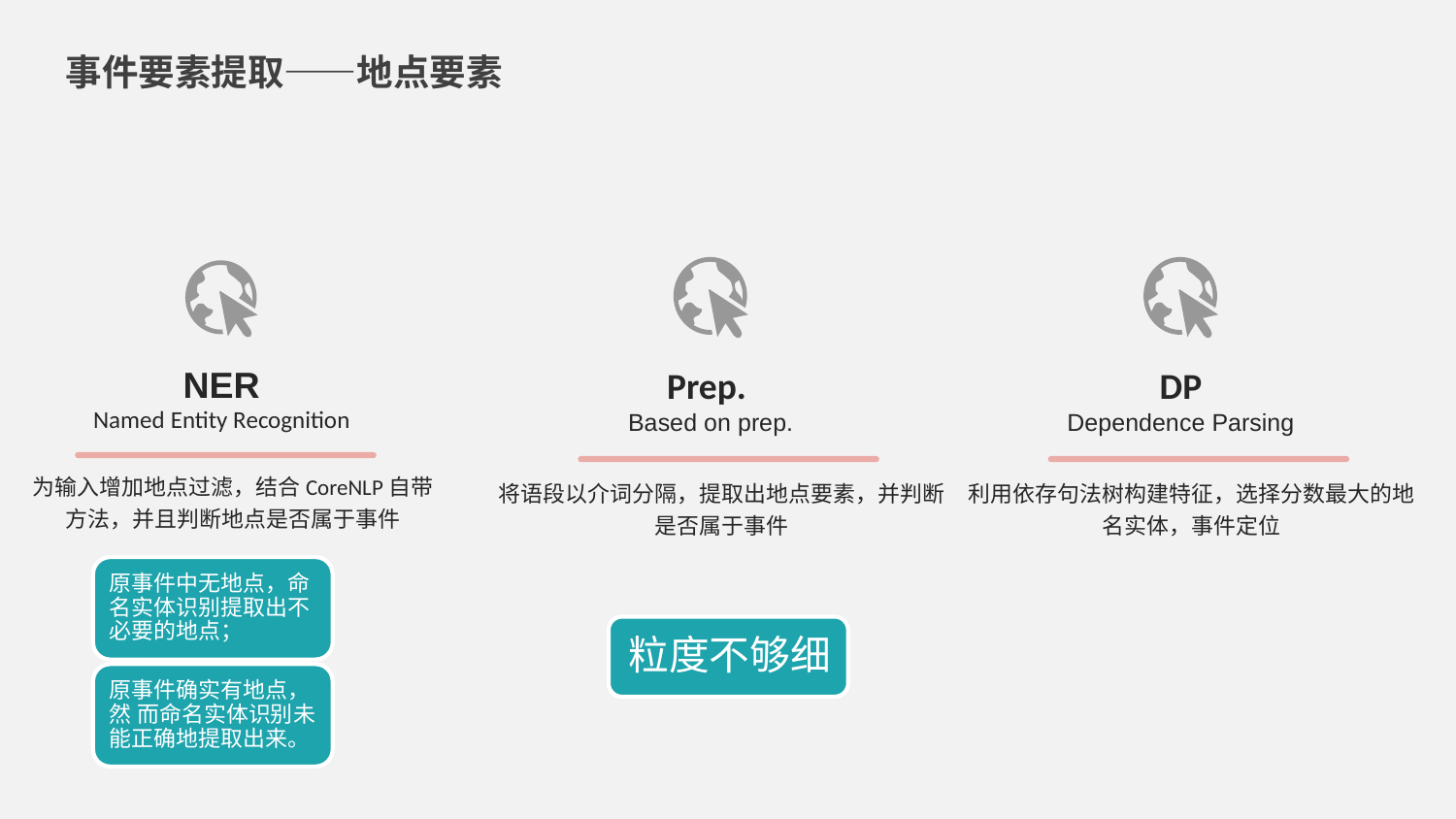

事件要素提取——地点要素

Prep.
Based on prep.

DP
Dependence Parsing

NER
Named Entity Recognition
为输入增加地点过滤，结合CoreNLP自带方法，并且判断地点是否属于事件
将语段以介词分隔，提取出地点要素，并判断是否属于事件
利用依存句法树构建特征，选择分数最大的地名实体，事件定位
原事件中无地点，命名实体识别提取出不必要的地点；
原事件确实有地点，然 而命名实体识别未能正确地提取出来。

粒度不够细